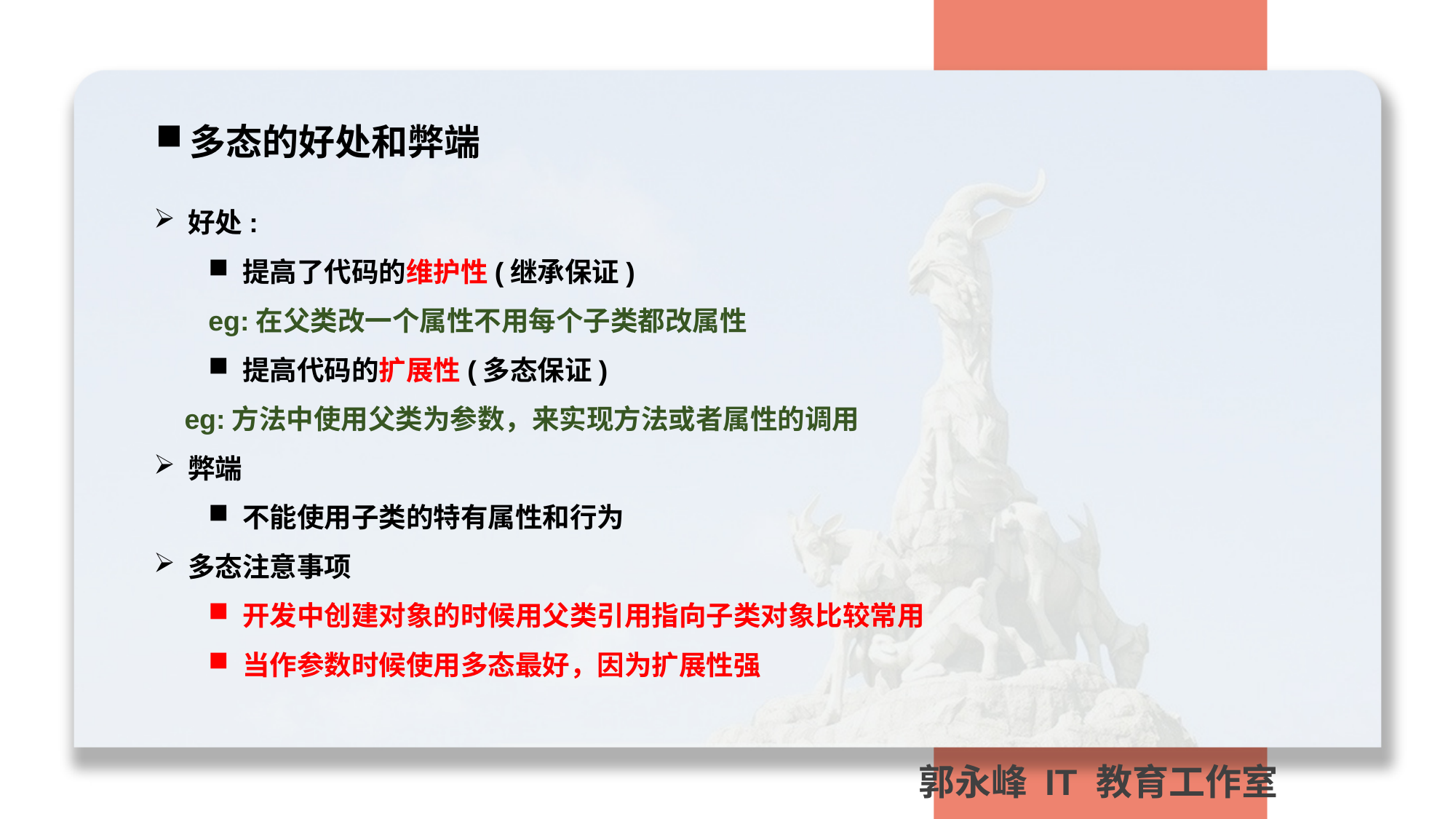

多态的好处和弊端
好处:
提高了代码的维护性(继承保证)
eg:在父类改一个属性不用每个子类都改属性
提高代码的扩展性(多态保证)
    eg:方法中使用父类为参数，来实现方法或者属性的调用
弊端
不能使用子类的特有属性和行为
多态注意事项
开发中创建对象的时候用父类引用指向子类对象比较常用
当作参数时候使用多态最好，因为扩展性强